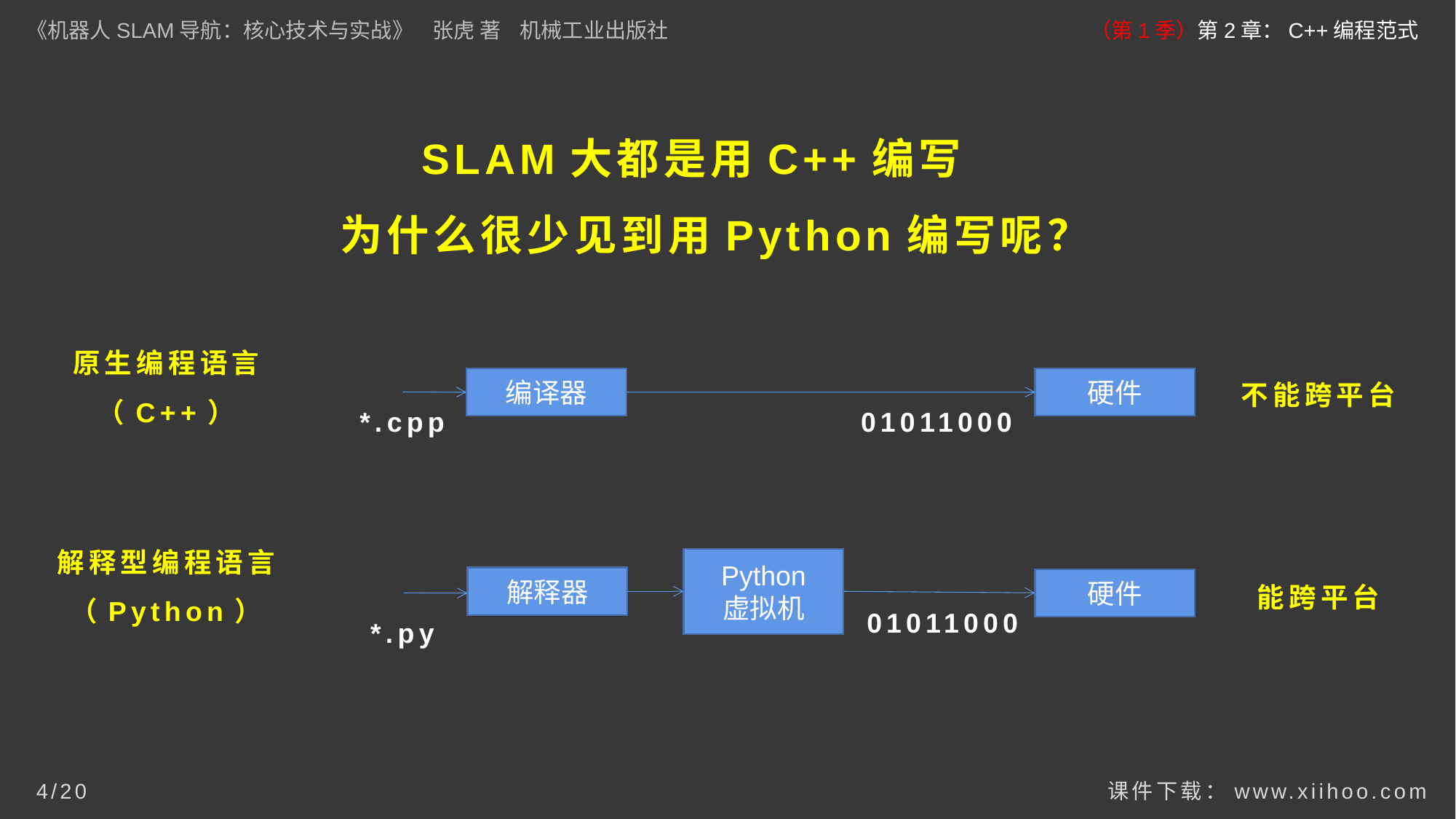

《机器人SLAM导航：核心技术与实战》    张虎 著    机械工业出版社
（第1季）第2章：C++编程范式
# SLAM大都是用C++编写 为什么很少见到用Python编写呢？
原生编程语言
（C++）
不能跨平台
硬件
编译器
*.cpp
01011000
Python
虚拟机
解释型编程语言
（Python）
能跨平台
解释器
硬件
01011000
*.py
课件下载：www.xiihoo.com
4/20